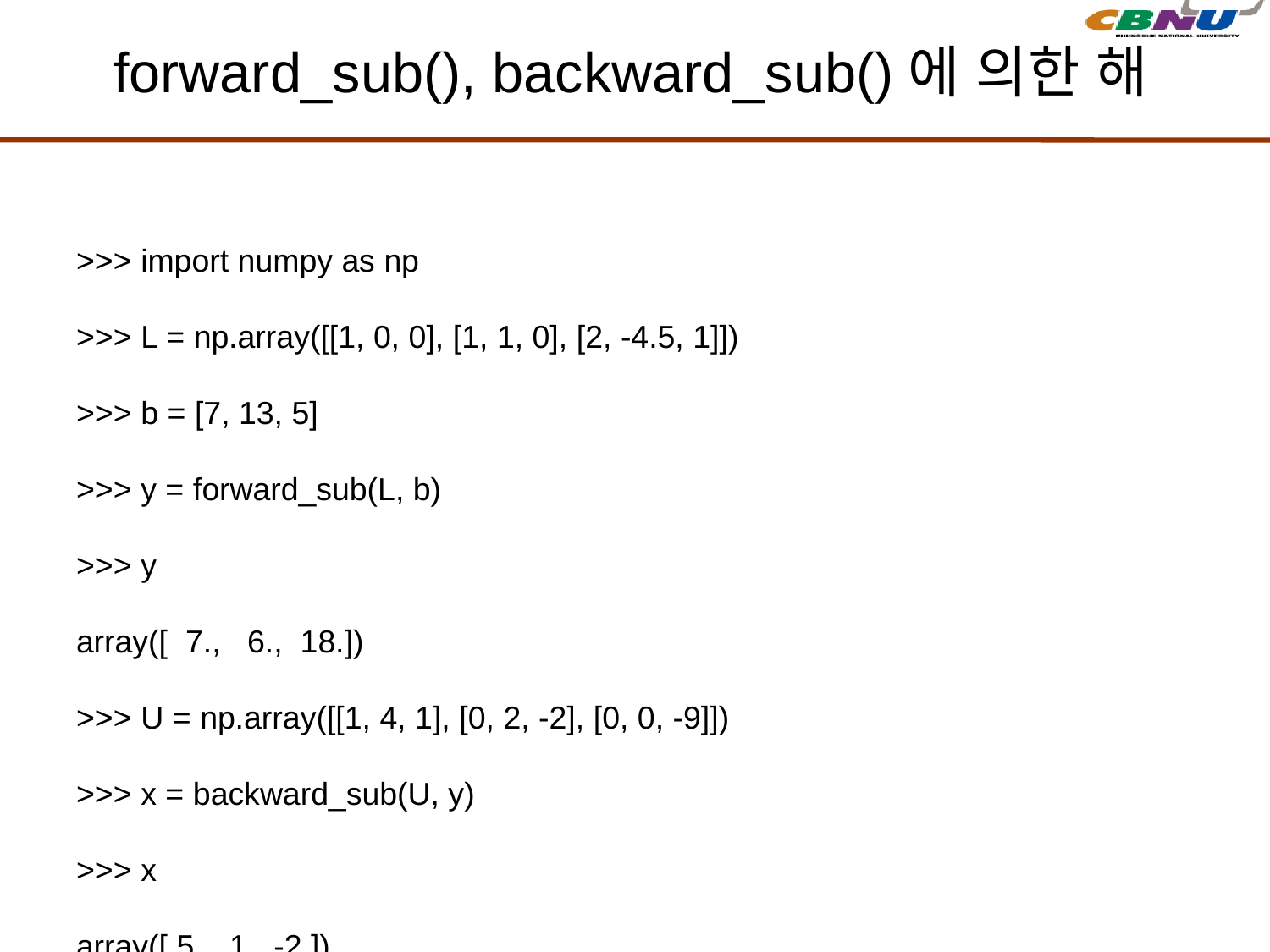

# forward_sub(), backward_sub()에 의한 해
>>> import numpy as np
>>> L = np.array([[1, 0, 0], [1, 1, 0], [2, -4.5, 1]])
>>> b = [7, 13, 5]
>>> y = forward_sub(L, b)
>>> y
array([  7.,   6.,  18.])
>>> U = np.array([[1, 4, 1], [0, 2, -2], [0, 0, -9]])
>>> x = backward_sub(U, y)
>>> x
array([ 5.,  1., -2.])